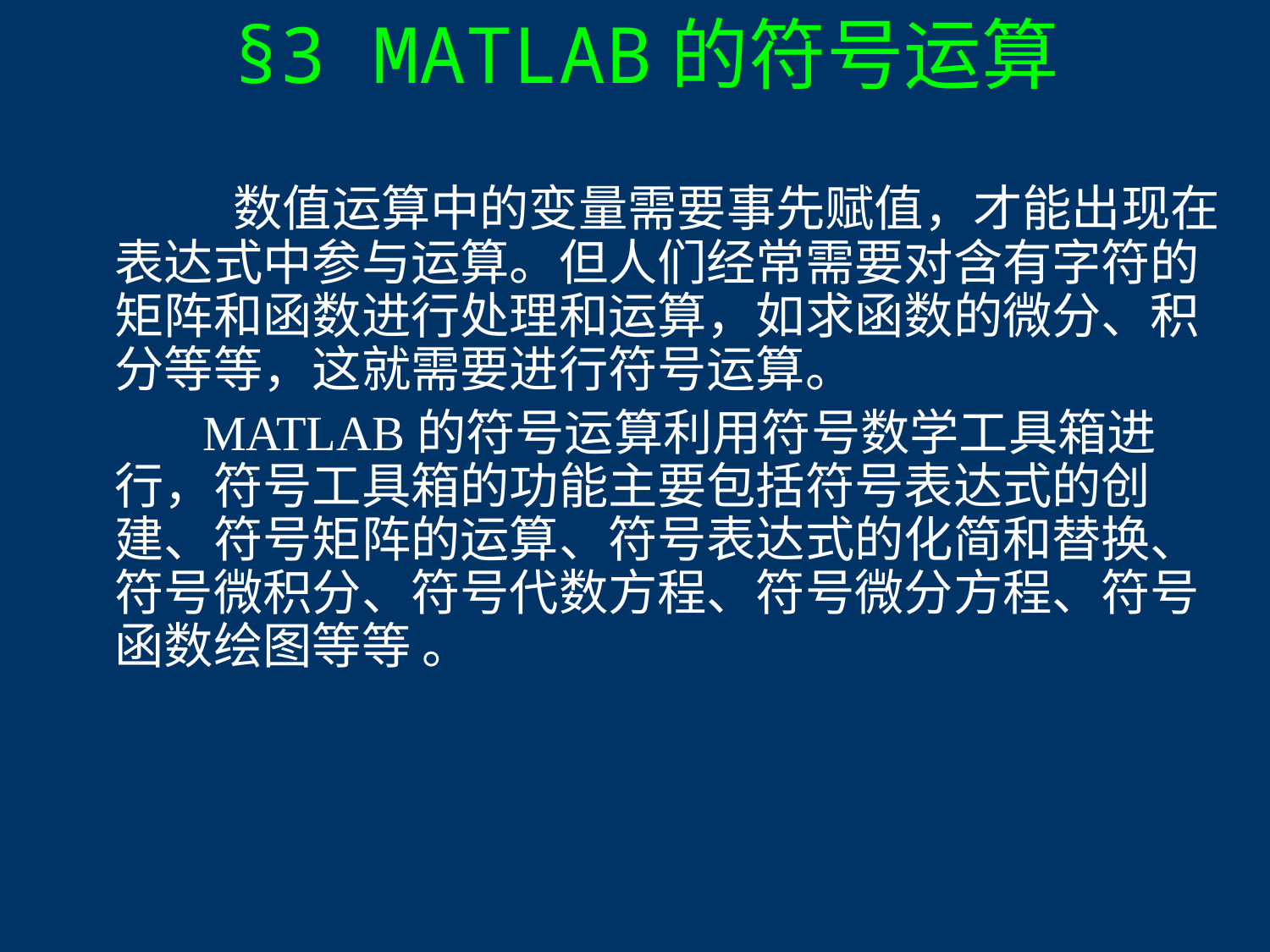

§3 MATLAB的符号运算
            数值运算中的变量需要事先赋值，才能出现在表达式中参与运算。但人们经常需要对含有字符的矩阵和函数进行处理和运算，如求函数的微分、积分等等，这就需要进行符号运算。
           MATLAB的符号运算利用符号数学工具箱进行，符号工具箱的功能主要包括符号表达式的创建、符号矩阵的运算、符号表达式的化简和替换、符号微积分、符号代数方程、符号微分方程、符号函数绘图等等 。